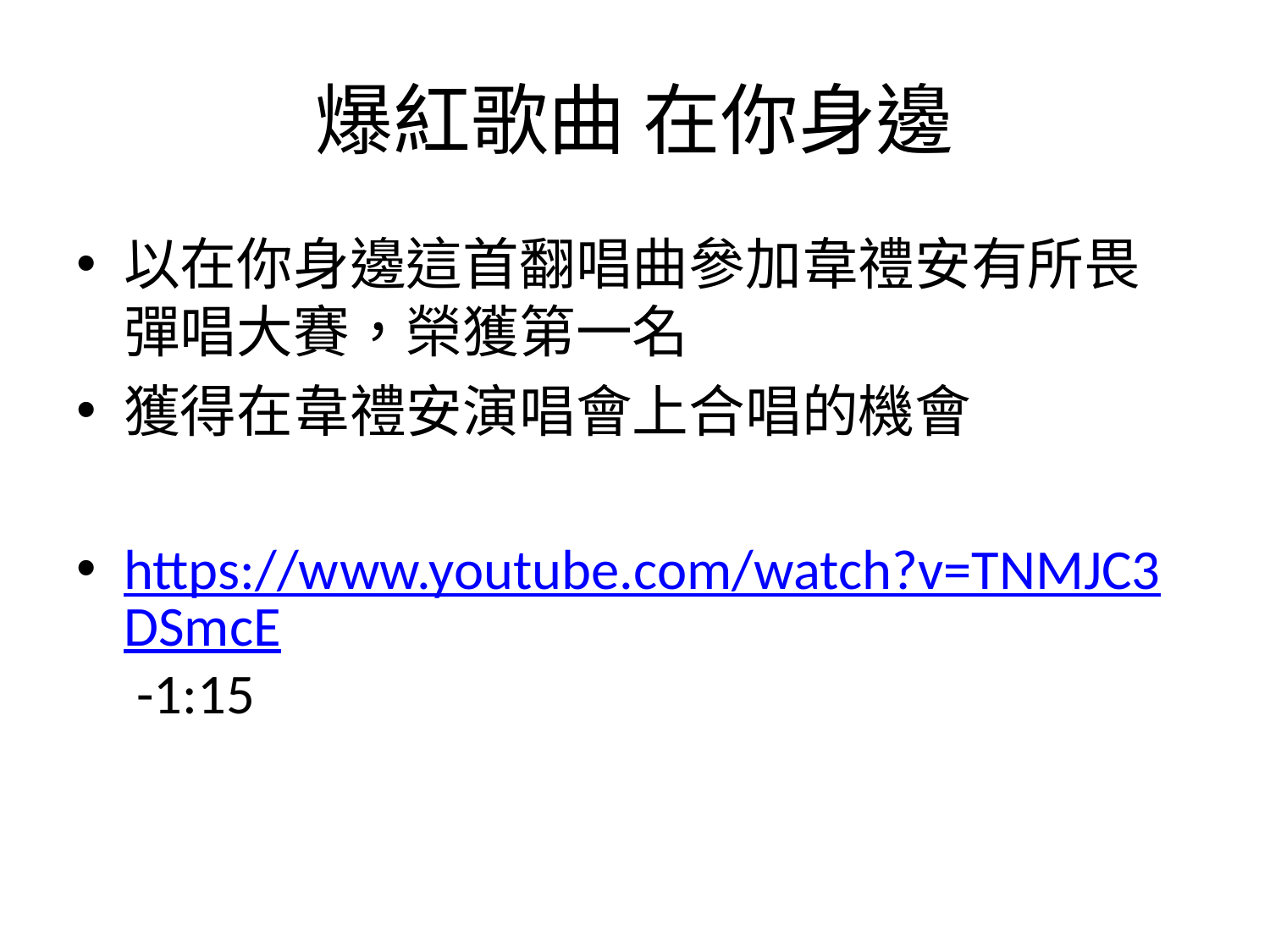

# 爆紅歌曲 在你身邊
以在你身邊這首翻唱曲參加韋禮安有所畏彈唱大賽，榮獲第一名
獲得在韋禮安演唱會上合唱的機會

https://www.youtube.com/watch?v=TNMJC3DSmcE -1:15